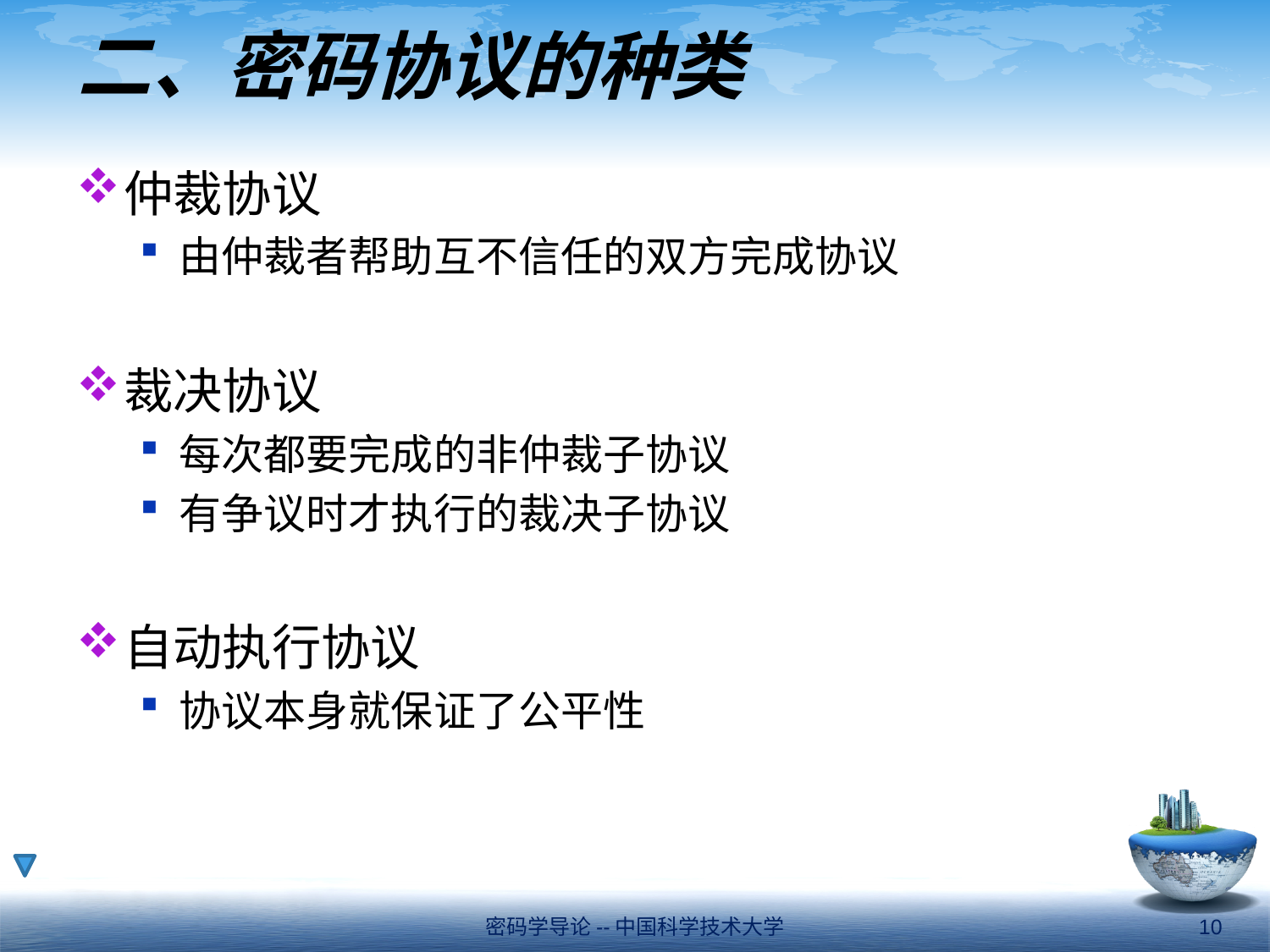

# 二、密码协议的种类
仲裁协议
由仲裁者帮助互不信任的双方完成协议

裁决协议
每次都要完成的非仲裁子协议
有争议时才执行的裁决子协议

自动执行协议
协议本身就保证了公平性

密码学导论--中国科学技术大学
10